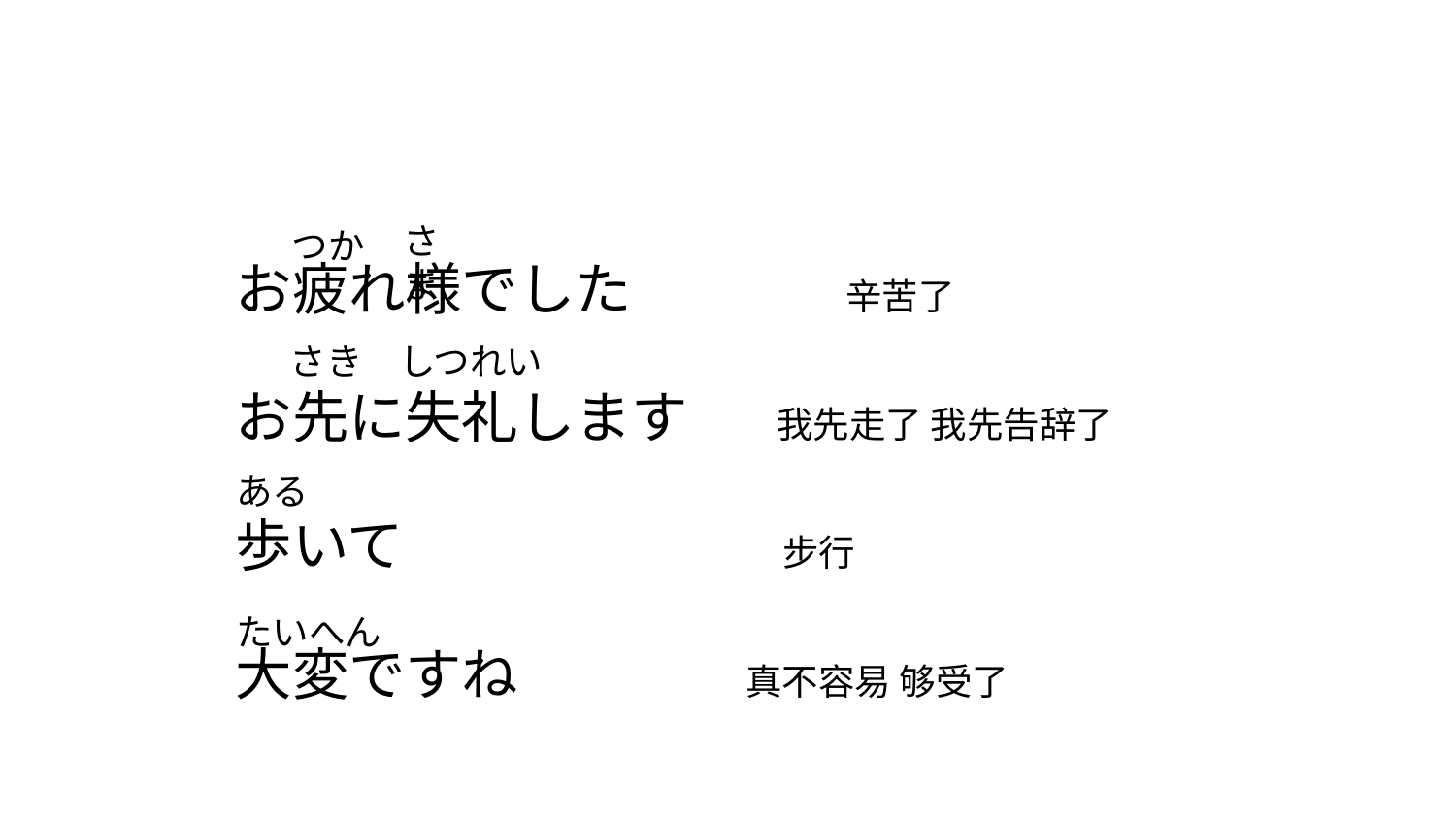

2.2.6六、表示假设
さま
つか
お疲れ様でした　　        辛苦了
お先に失礼します       我先走了 我先告辞了
歩いて                              步行
大変ですね                  真不容易 够受了
さき
しつれい
ある
たいへん